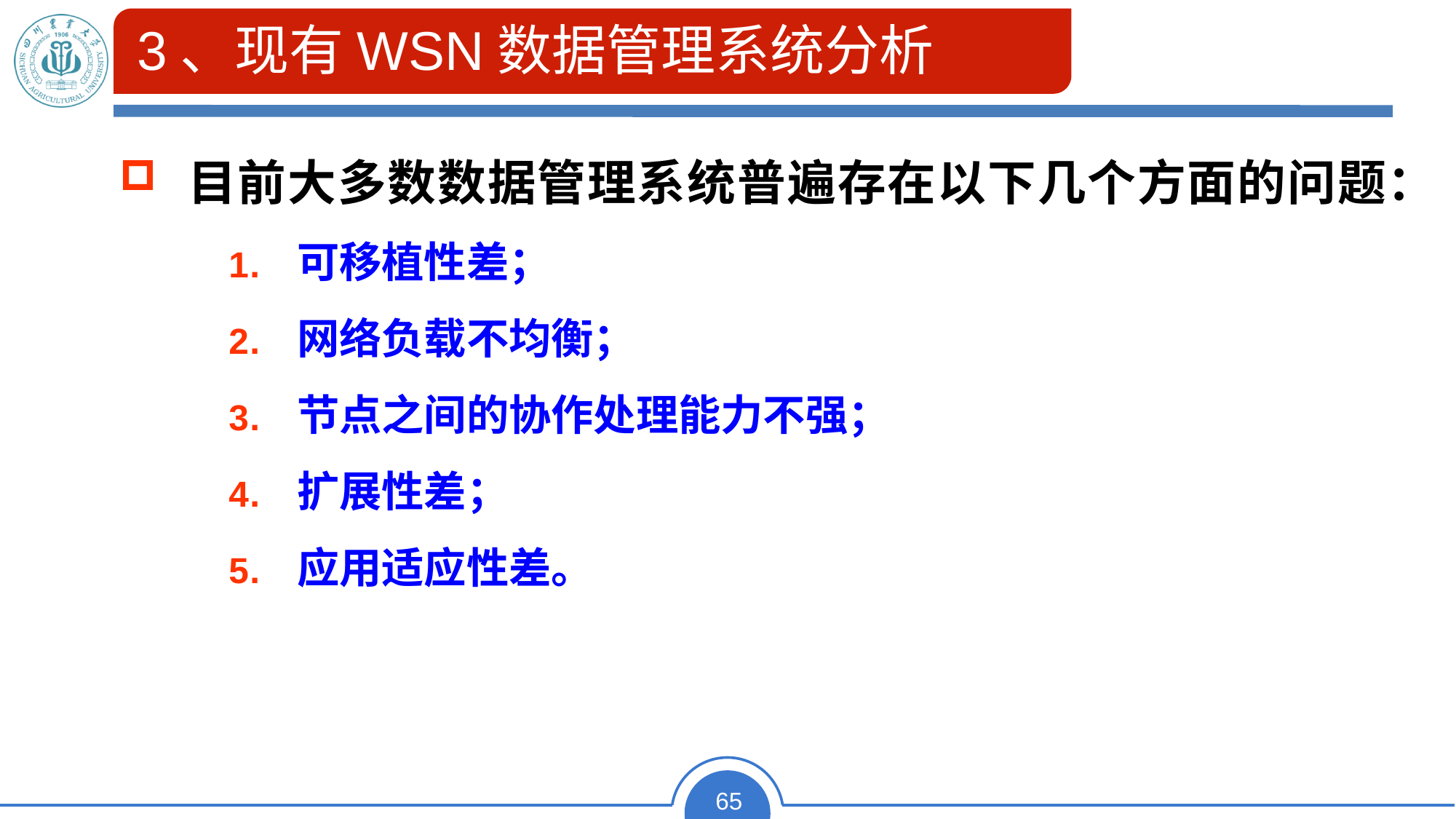

# 3、现有WSN数据管理系统分析
目前大多数数据管理系统普遍存在以下几个方面的问题：
可移植性差；
网络负载不均衡；
节点之间的协作处理能力不强；
扩展性差；
应用适应性差。